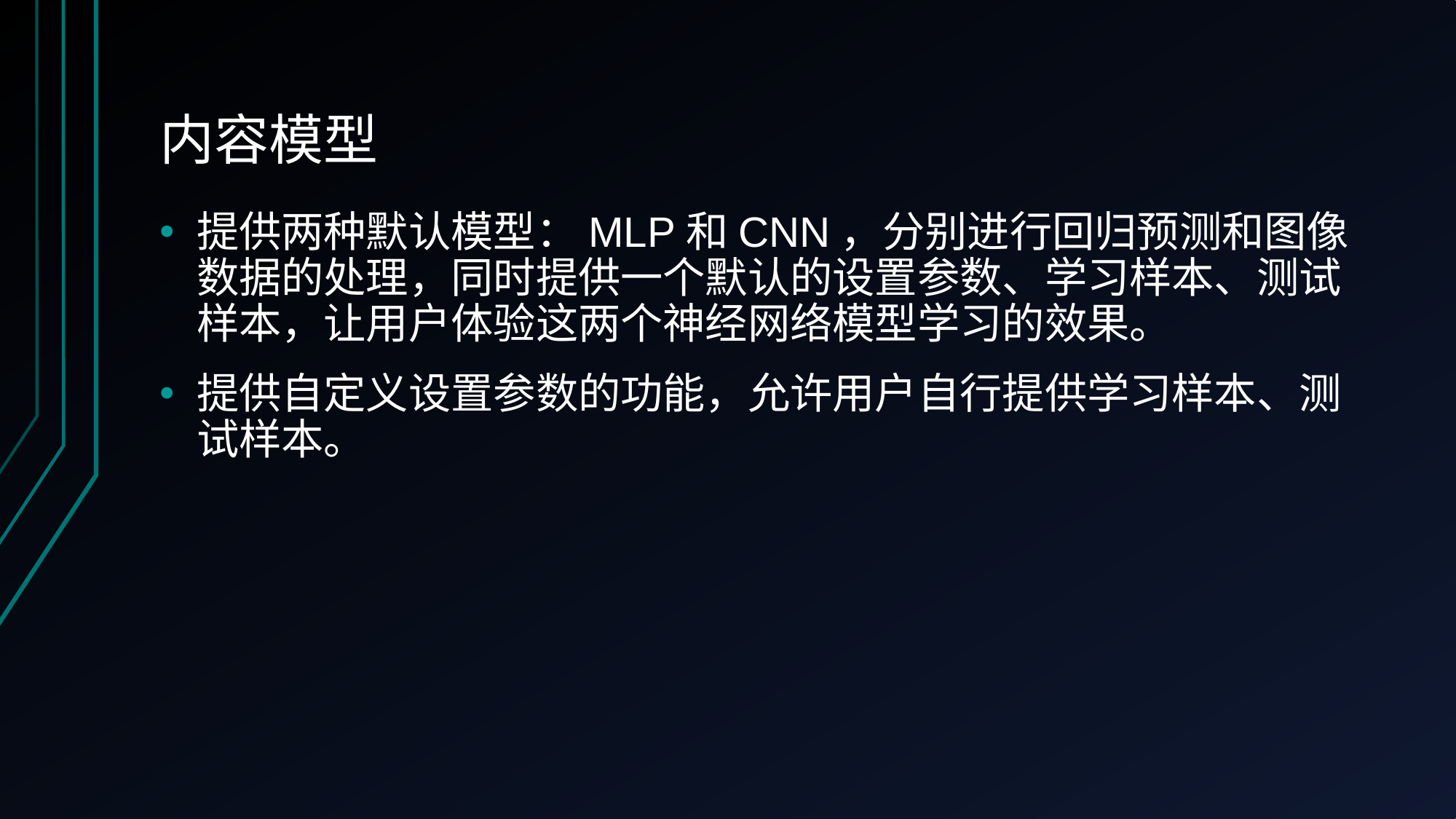

# 内容模型
提供两种默认模型：MLP和CNN，分别进行回归预测和图像数据的处理，同时提供一个默认的设置参数、学习样本、测试样本，让用户体验这两个神经网络模型学习的效果。
提供自定义设置参数的功能，允许用户自行提供学习样本、测试样本。